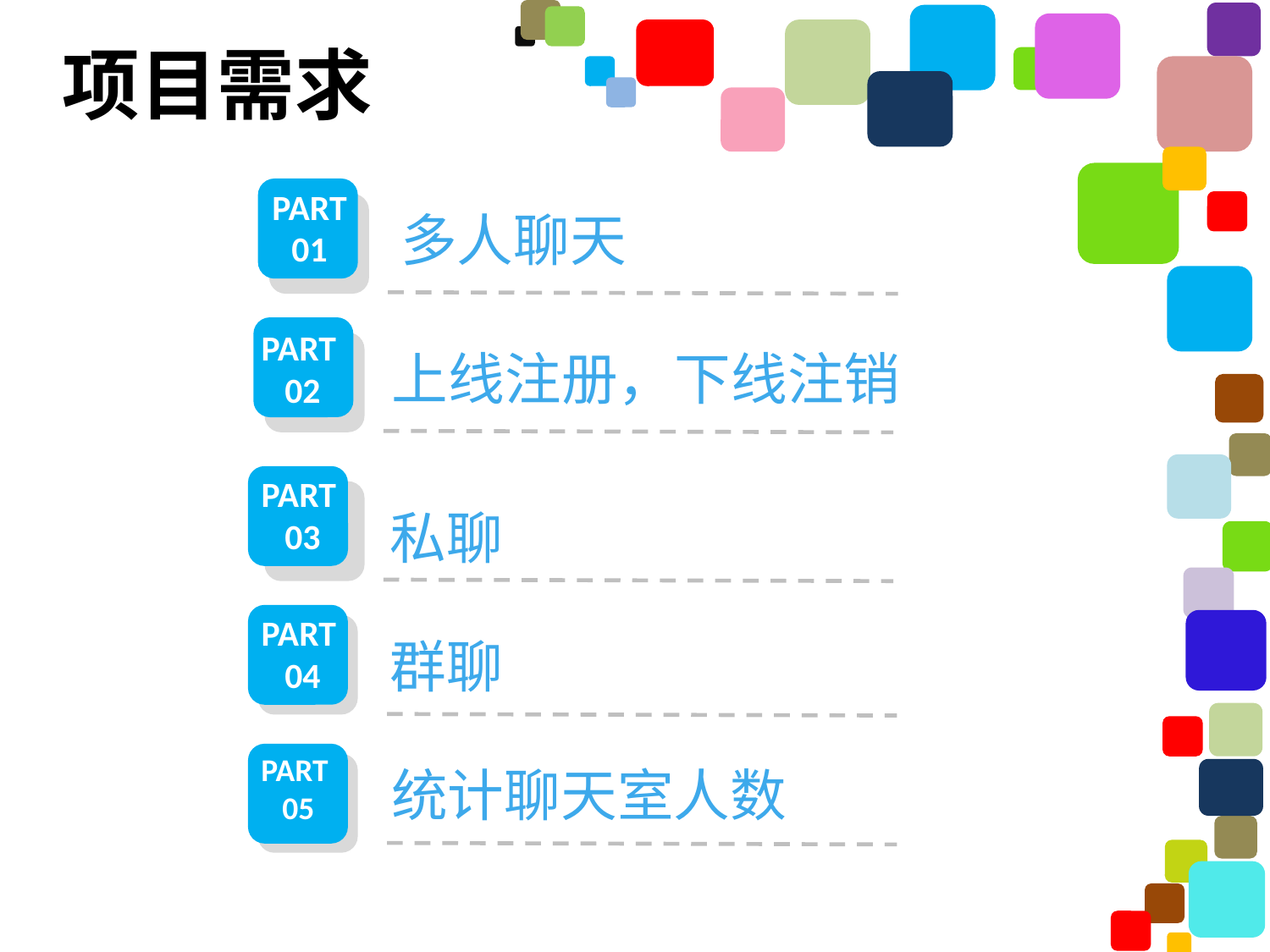

项目需求

PART
01

多人聊天

PART
02

上线注册，下线注销

PART
03

私聊

PART
04

群聊

PART
05

统计聊天室人数